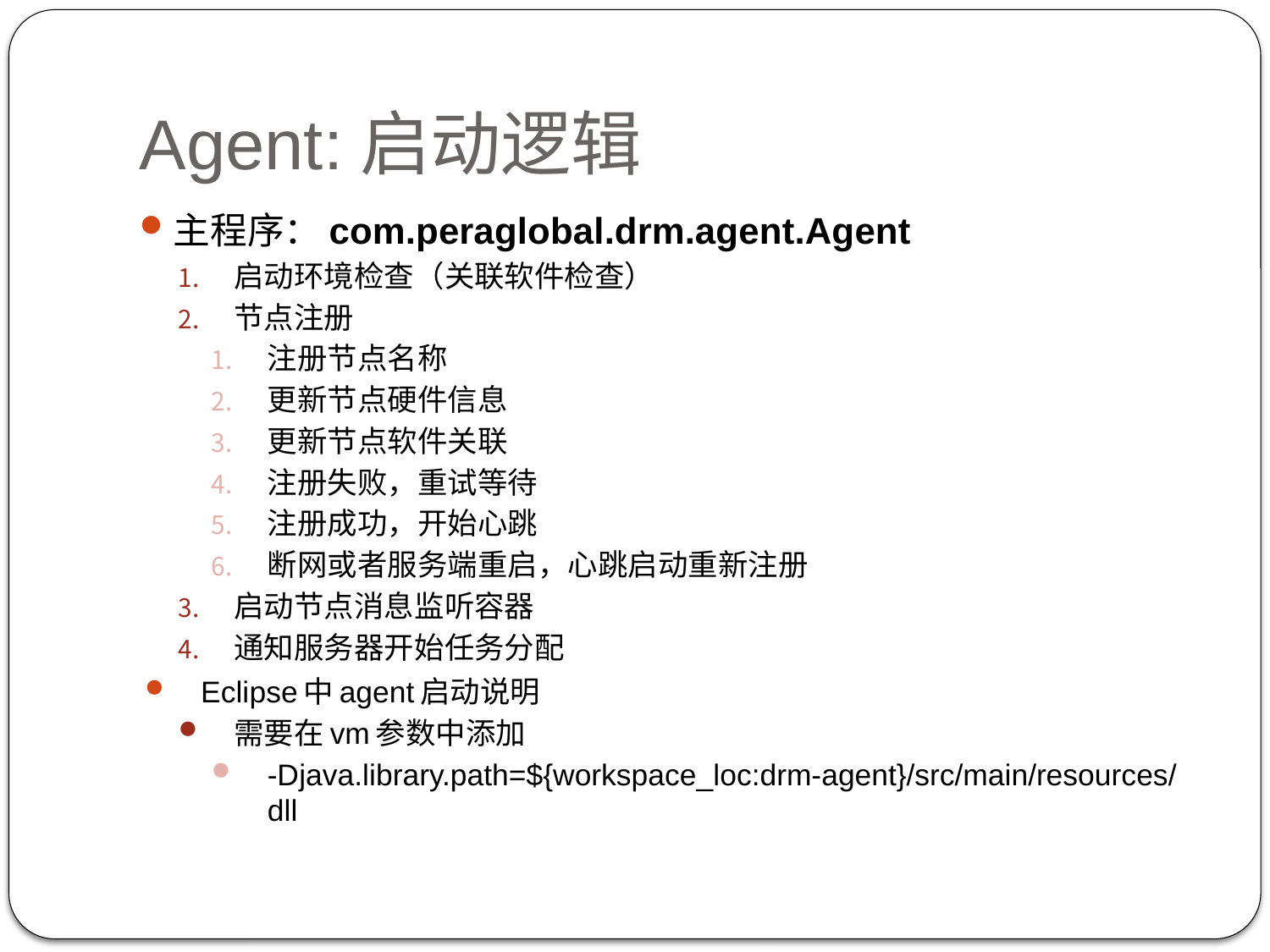

# Agent:启动逻辑
主程序：com.peraglobal.drm.agent.Agent
启动环境检查（关联软件检查）
节点注册
注册节点名称
更新节点硬件信息
更新节点软件关联
注册失败，重试等待
注册成功，开始心跳
断网或者服务端重启，心跳启动重新注册
启动节点消息监听容器
通知服务器开始任务分配
Eclipse中agent启动说明
需要在vm参数中添加
-Djava.library.path=${workspace_loc:drm-agent}/src/main/resources/dll